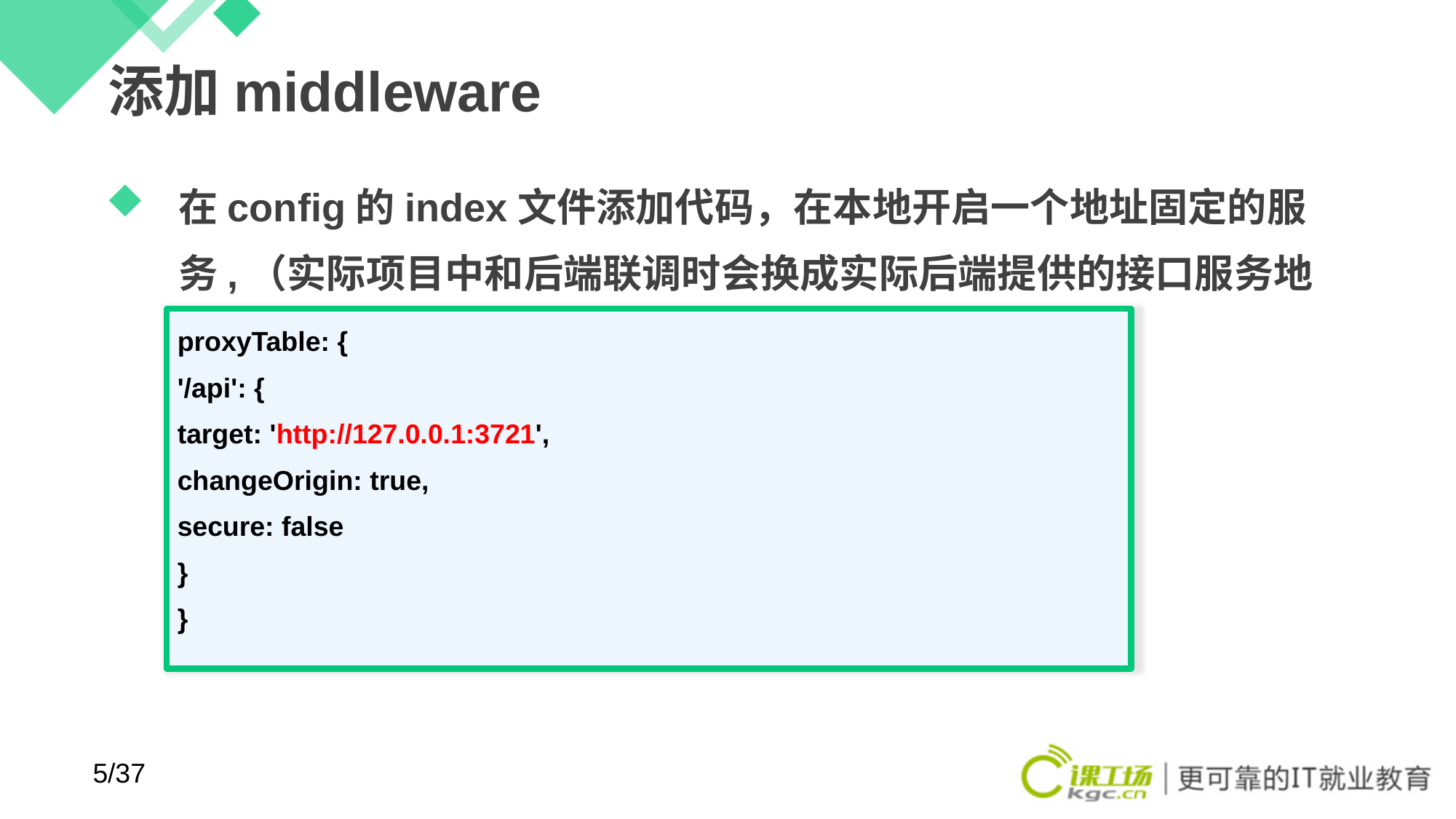

# 添加middleware
在config的index文件添加代码，在本地开启一个地址固定的服务,（实际项目中和后端联调时会换成实际后端提供的接口服务地址）

proxyTable: {
'/api': {
target: 'http://127.0.0.1:3721',
changeOrigin: true,
secure: false
}
}